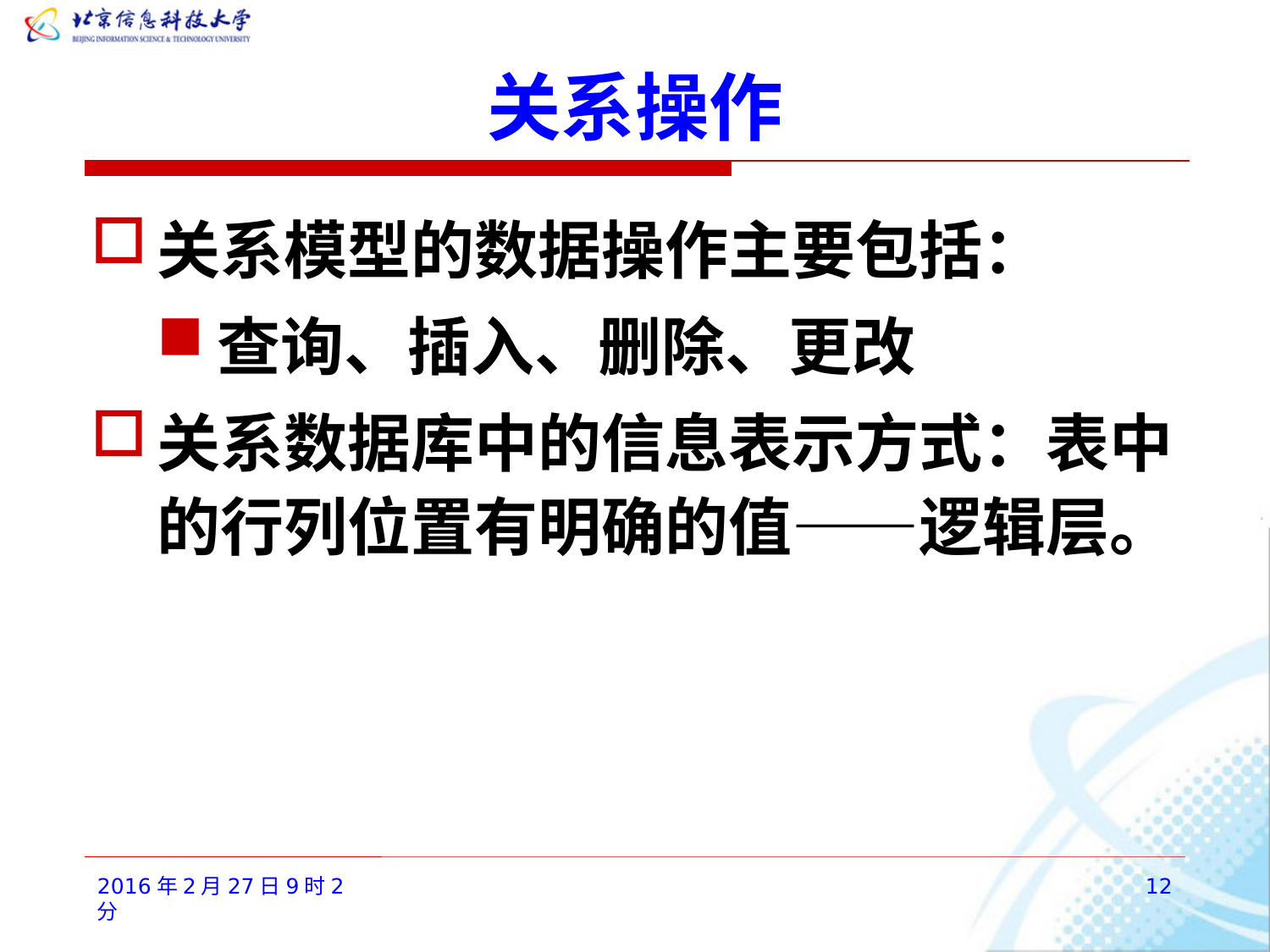

# 关系操作
关系模型的数据操作主要包括：
查询、插入、删除、更改
关系数据库中的信息表示方式：表中的行列位置有明确的值——逻辑层。
2016年2月27日9时2分
12